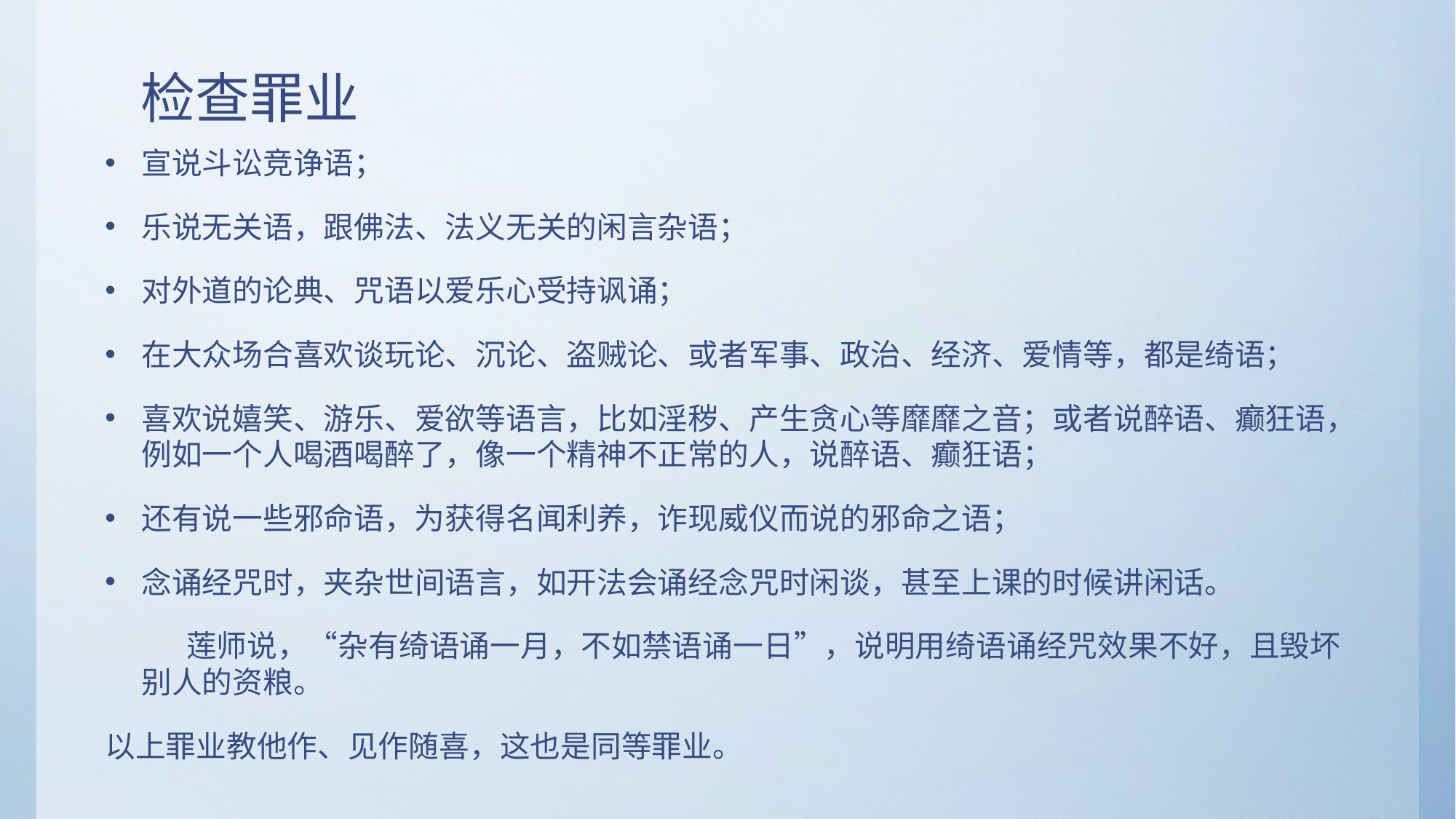

# 检查罪业
宣说斗讼竞诤语；
乐说无关语，跟佛法、法义无关的闲言杂语；
对外道的论典、咒语以爱乐心受持讽诵；
在大众场合喜欢谈玩论、沉论、盗贼论、或者军事、政治、经济、爱情等，都是绮语；
喜欢说嬉笑、游乐、爱欲等语言，比如淫秽、产生贪心等靡靡之音；或者说醉语、癫狂语，例如一个人喝酒喝醉了，像一个精神不正常的人，说醉语、癫狂语；
还有说一些邪命语，为获得名闻利养，诈现威仪而说的邪命之语；
念诵经咒时，夹杂世间语言，如开法会诵经念咒时闲谈，甚至上课的时候讲闲话。
           莲师说，“杂有绮语诵一月，不如禁语诵一日”，说明用绮语诵经咒效果不好，且毁坏别人的资粮。
以上罪业教他作、见作随喜，这也是同等罪业。